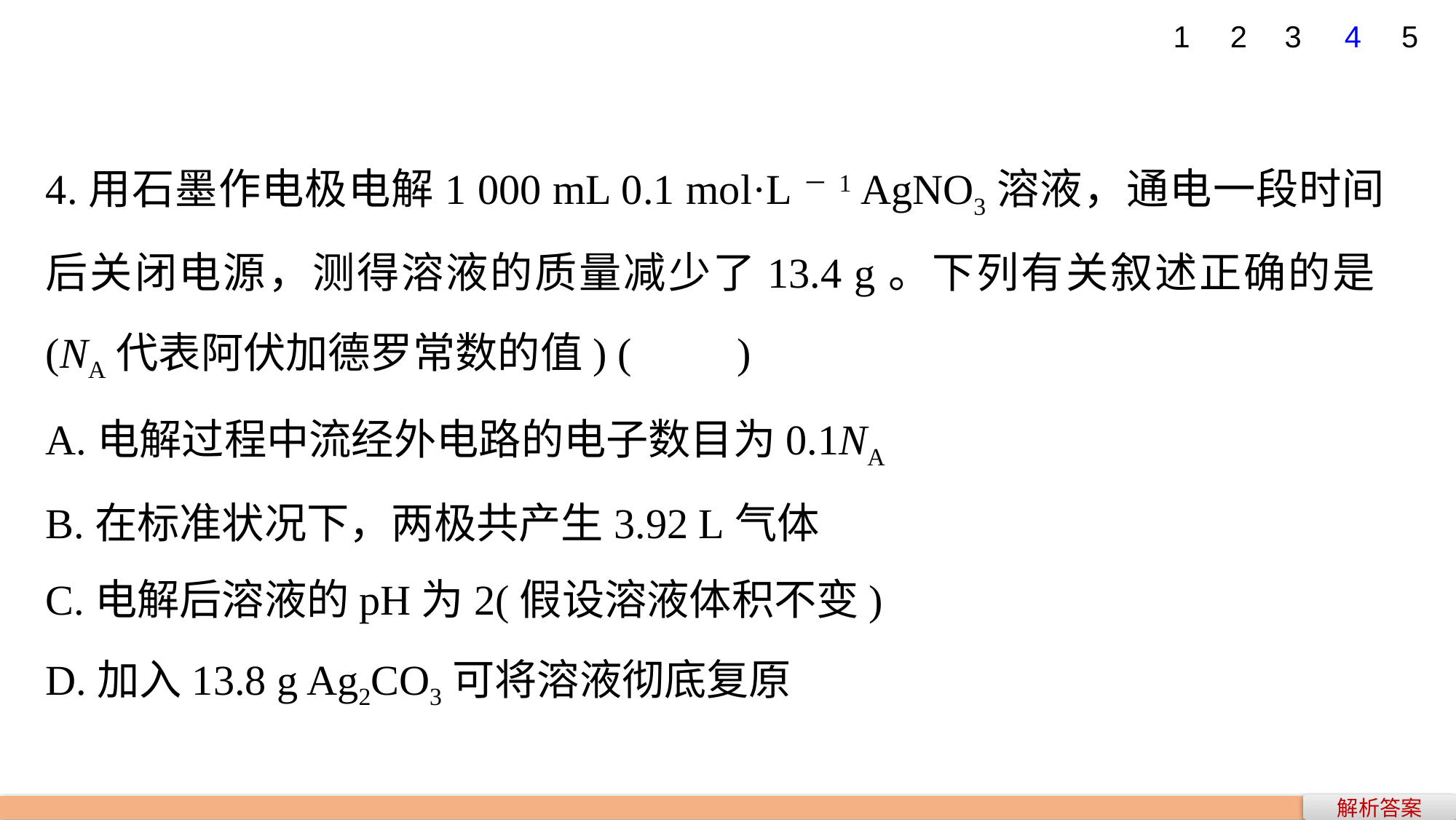

1
2
3
4
5
4.用石墨作电极电解1 000 mL 0.1 mol·L－1 AgNO3溶液，通电一段时间后关闭电源，测得溶液的质量减少了13.4 g。下列有关叙述正确的是(NA代表阿伏加德罗常数的值) (　　)
A.电解过程中流经外电路的电子数目为0.1NA
B.在标准状况下，两极共产生3.92 L气体
C.电解后溶液的pH为2(假设溶液体积不变)
D.加入13.8 g Ag2CO3可将溶液彻底复原
解析答案